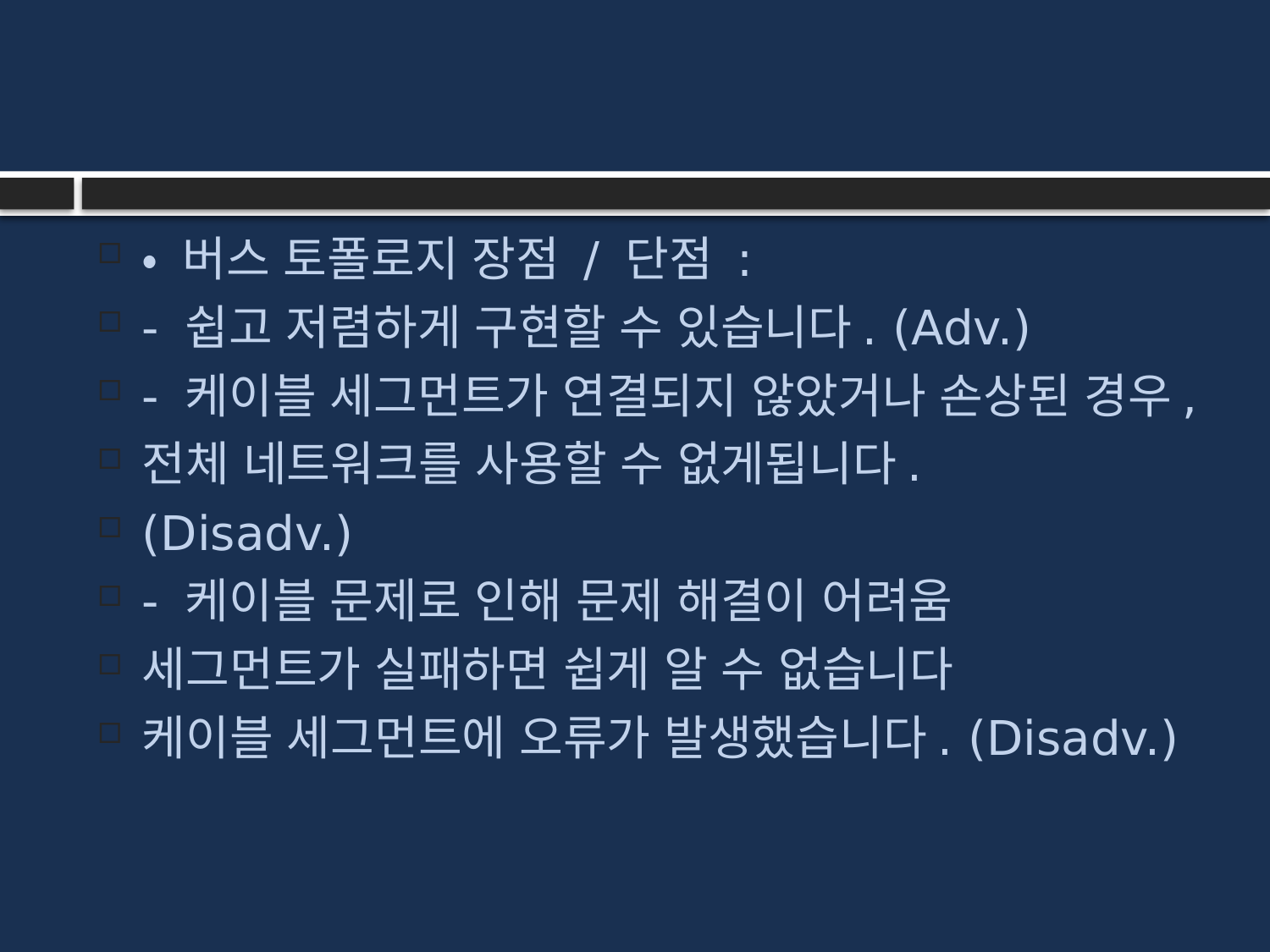

#
• 버스 토폴로지 장점 / 단점 :
- 쉽고 저렴하게 구현할 수 있습니다. (Adv.)
- 케이블 세그먼트가 연결되지 않았거나 손상된 경우,
전체 네트워크를 사용할 수 없게됩니다.
(Disadv.)
- 케이블 문제로 인해 문제 해결이 어려움
세그먼트가 실패하면 쉽게 알 수 없습니다
케이블 세그먼트에 오류가 발생했습니다. (Disadv.)